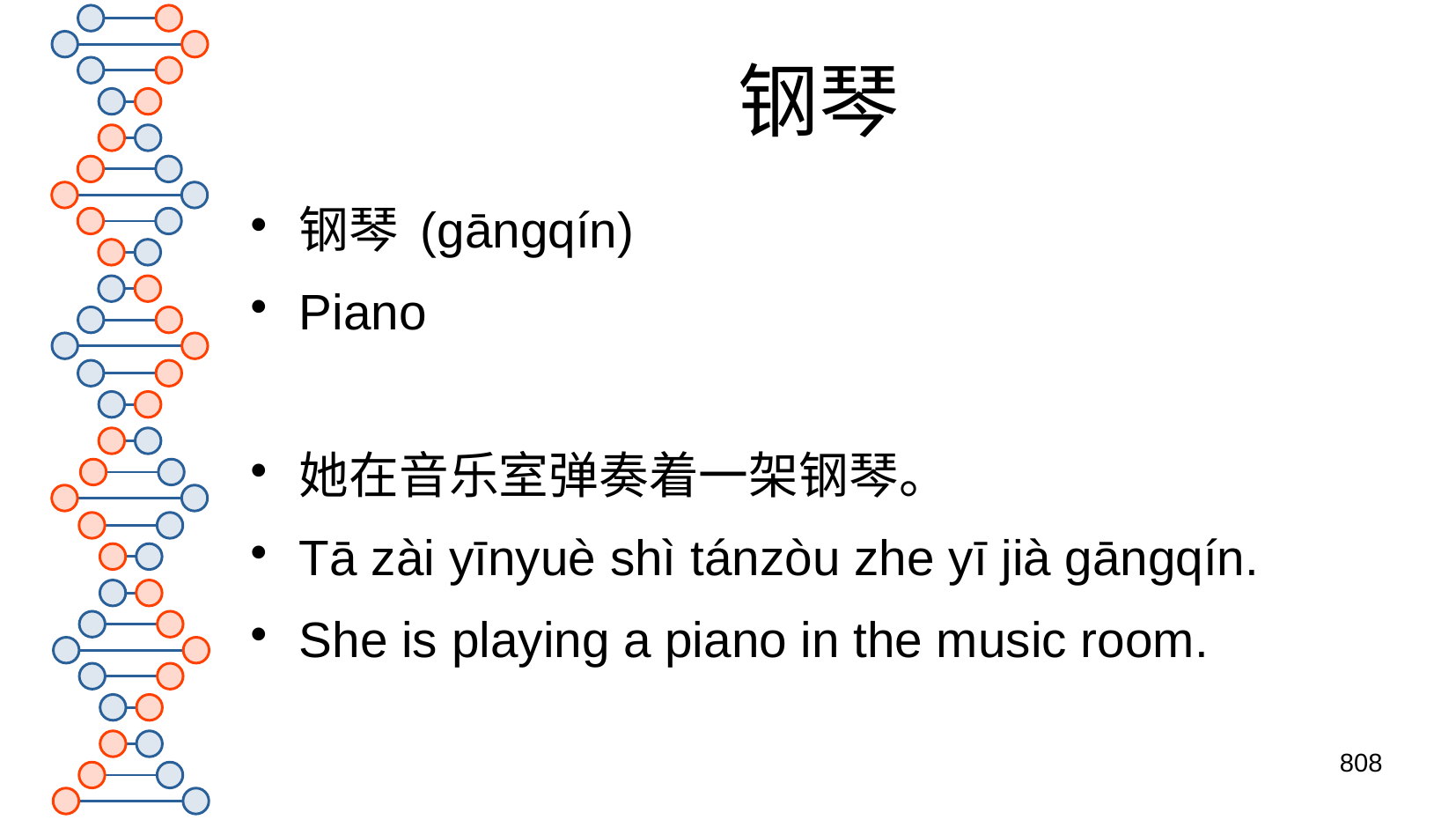

# 钢琴
钢琴 (gāngqín)
Piano

她在音乐室弹奏着一架钢琴。
Tā zài yīnyuè shì tánzòu zhe yī jià gāngqín.
She is playing a piano in the music room.

808